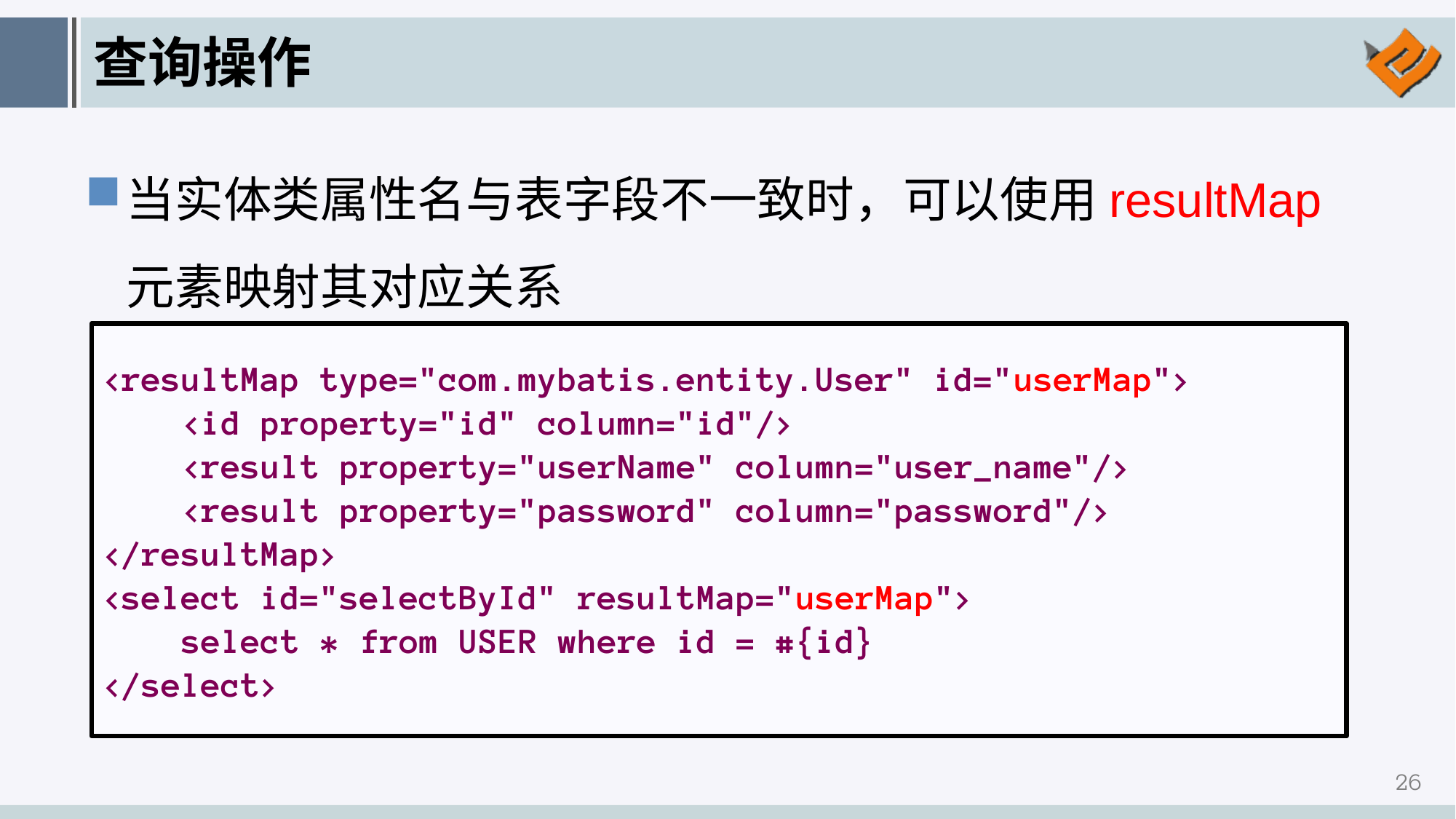

# 查询操作
当实体类属性名与表字段不一致时，可以使用resultMap元素映射其对应关系
<resultMap type="com.mybatis.entity.User" id="userMap">
    <id property="id" column="id"/>
    <result property="userName" column="user_name"/>
    <result property="password" column="password"/>
</resultMap>
<select id="selectById" resultMap="userMap">
    select * from USER where id = #{id}
</select>